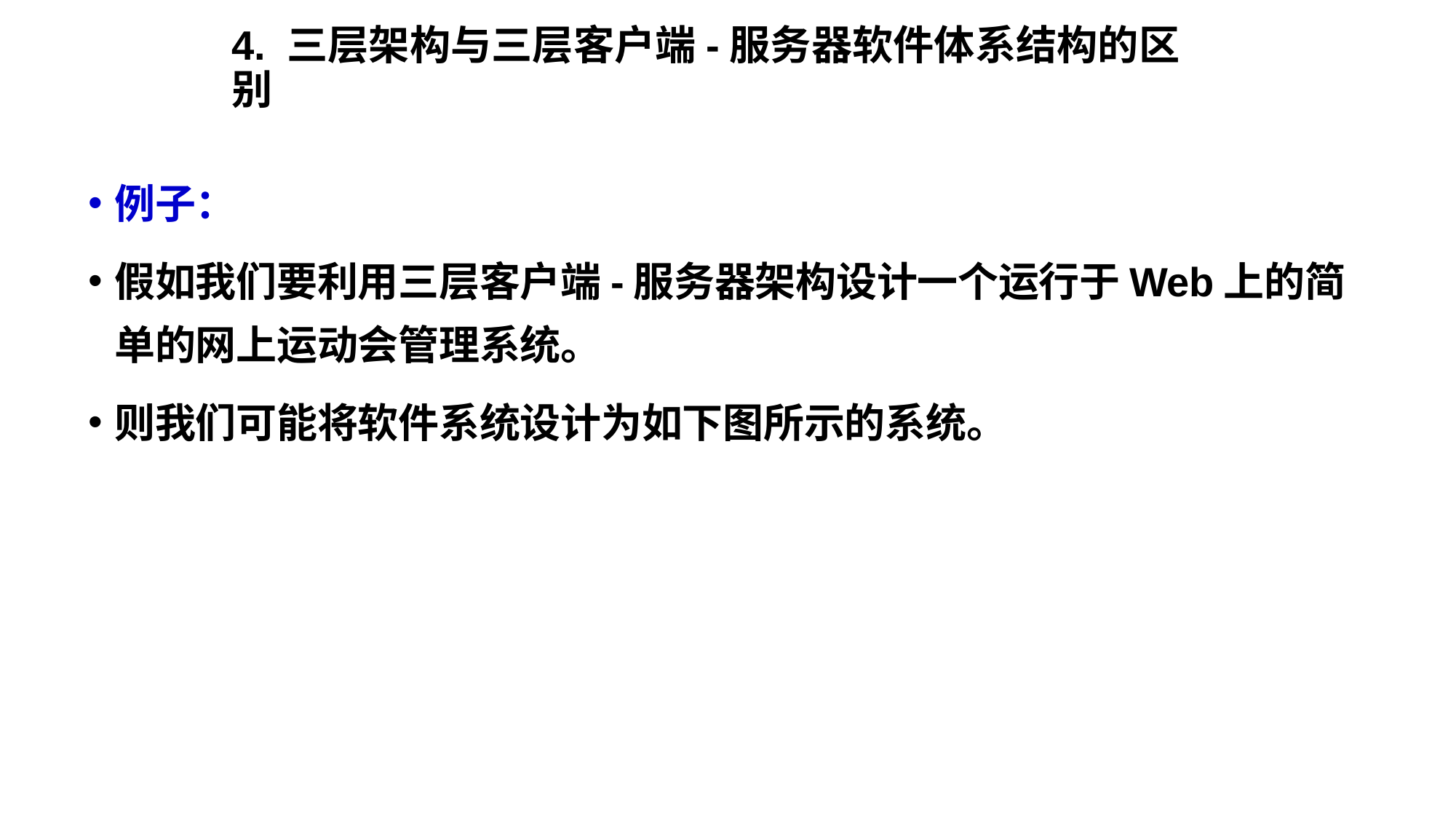

# 4. 三层架构与三层客户端-服务器软件体系结构的区别
例子：
假如我们要利用三层客户端-服务器架构设计一个运行于Web上的简单的网上运动会管理系统。
则我们可能将软件系统设计为如下图所示的系统。